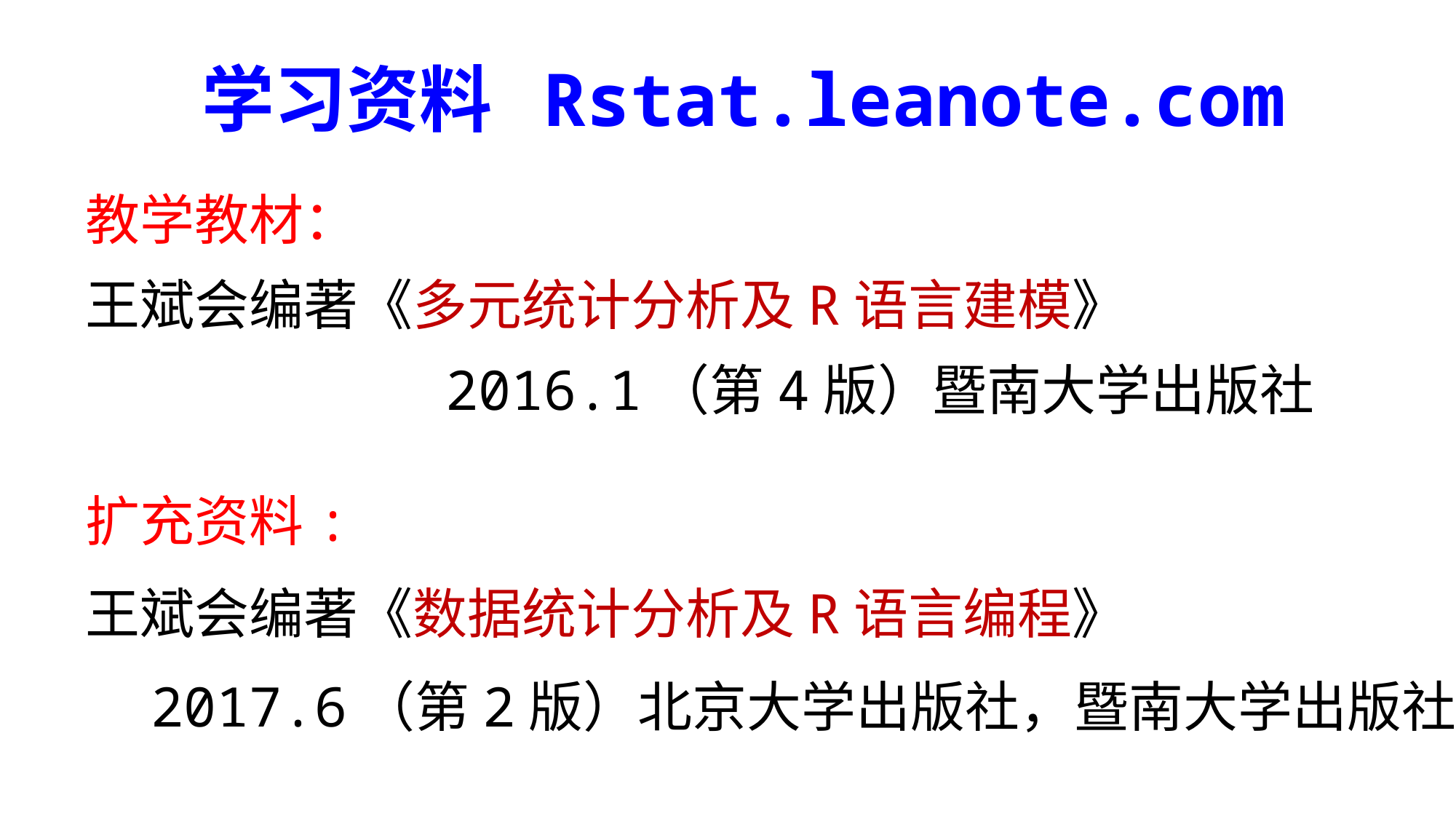

# 学习资料  Rstat.leanote.com

教学教材：
王斌会编著《多元统计分析及R语言建模》
           2016.1（第4版）暨南大学出版社

扩充资料:
王斌会编著《数据统计分析及R语言编程》
  2017.6（第2版）北京大学出版社，暨南大学出版社

3